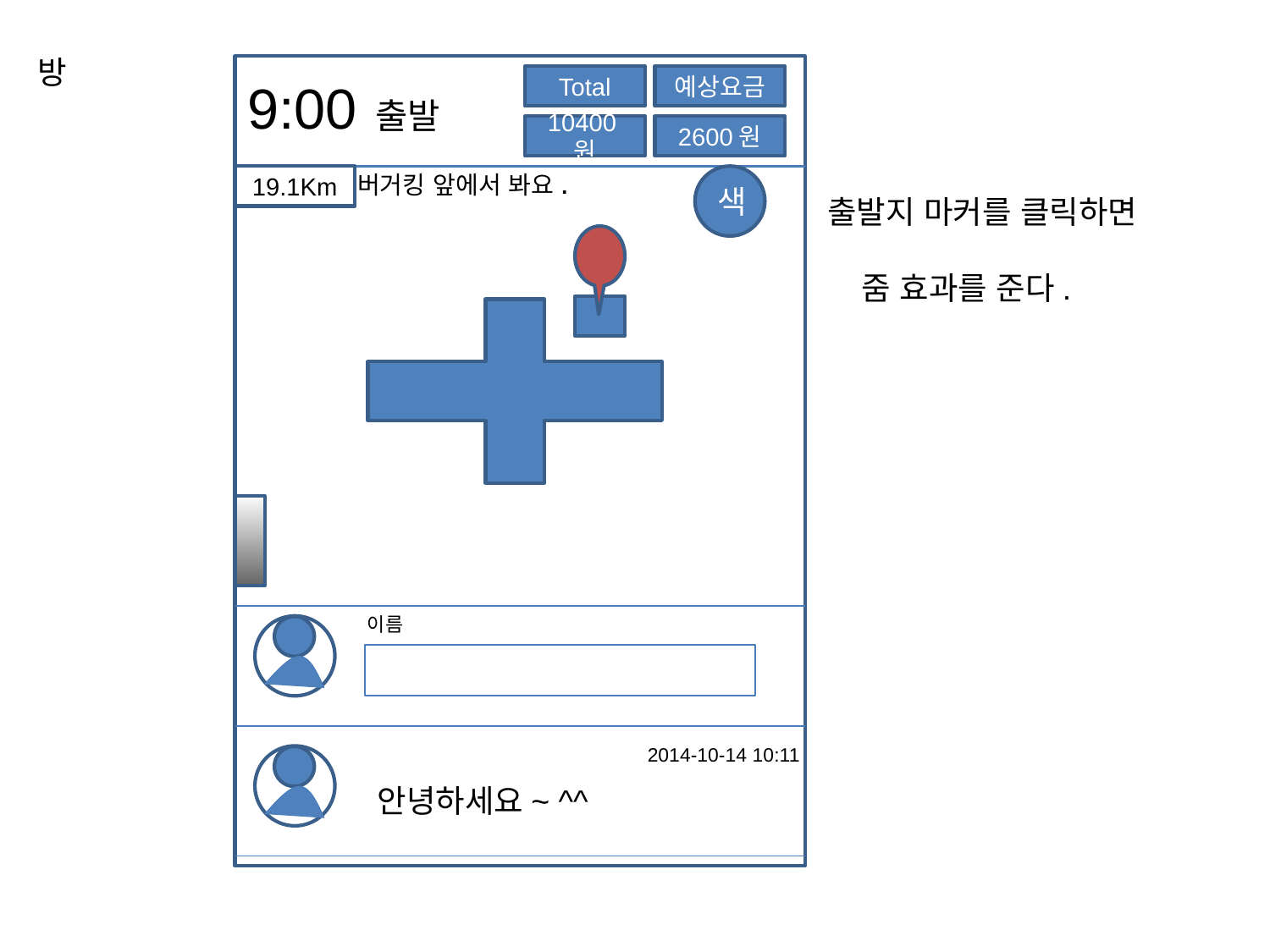

방

9:00 출발
Total
예상요금
10400원
2600원
버거킹 앞에서 봐요.
19.1Km
색
출발지 마커를 클릭하면

   줌 효과를 준다.

이름

2014-10-14 10:11

안녕하세요~ ^^